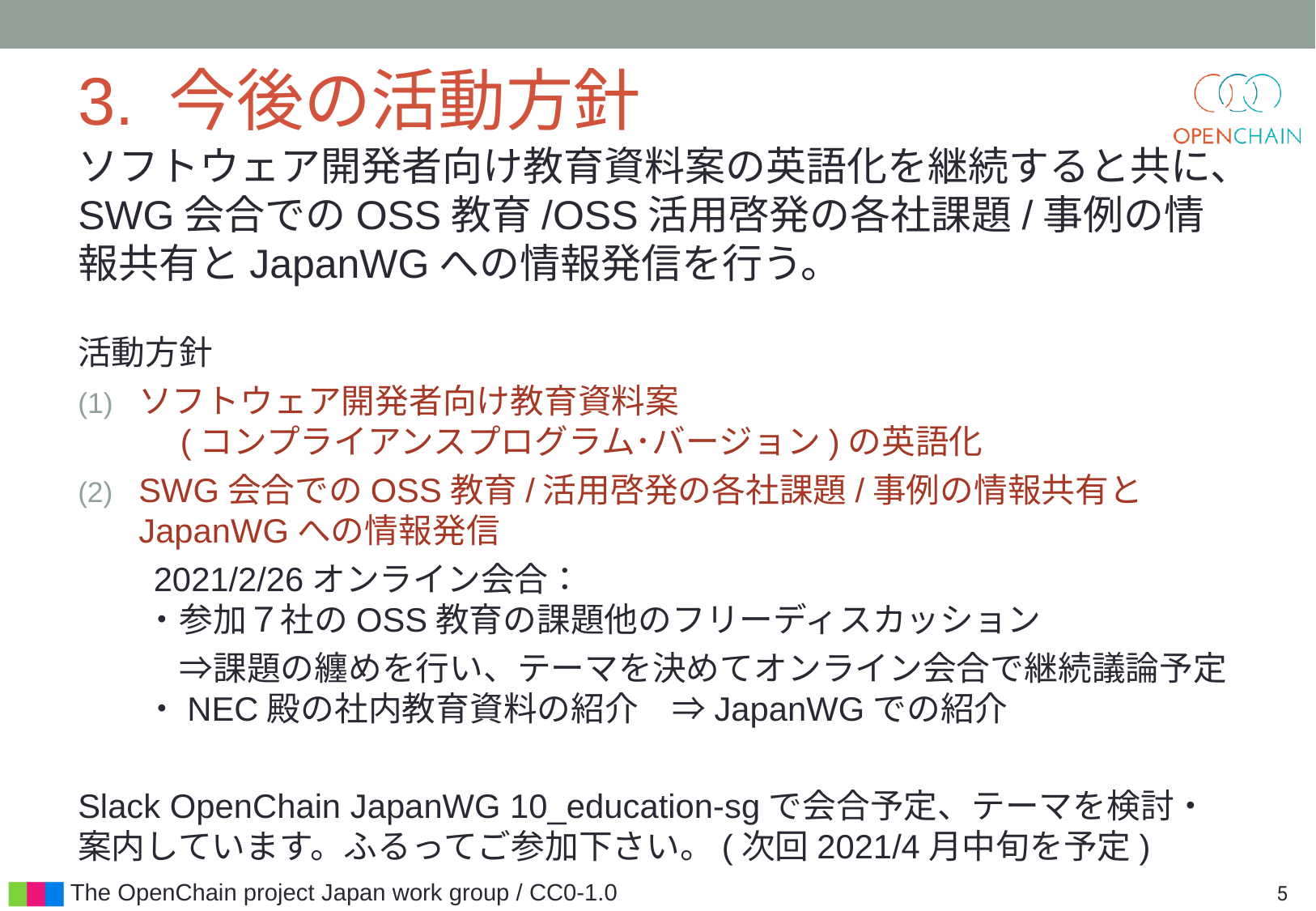

3. 今後の活動方針
ソフトウェア開発者向け教育資料案の英語化を継続すると共に、SWG会合でのOSS教育/OSS活用啓発の各社課題/事例の情報共有とJapanWGへの情報発信を行う。

活動方針
ソフトウェア開発者向け教育資料案
　(コンプライアンスプログラム･バージョン)の英語化
SWG会合でのOSS教育/活用啓発の各社課題/事例の情報共有とJapanWGへの情報発信
　　2021/2/26オンライン会合：
　　・参加７社のOSS教育の課題他のフリーディスカッション
　　　⇒課題の纏めを行い、テーマを決めてオンライン会合で継続議論予定
　　・NEC殿の社内教育資料の紹介　⇒JapanWGでの紹介

Slack OpenChain JapanWG 10_education-sgで会合予定、テーマを検討・案内しています。ふるってご参加下さい。(次回2021/4月中旬を予定)
5